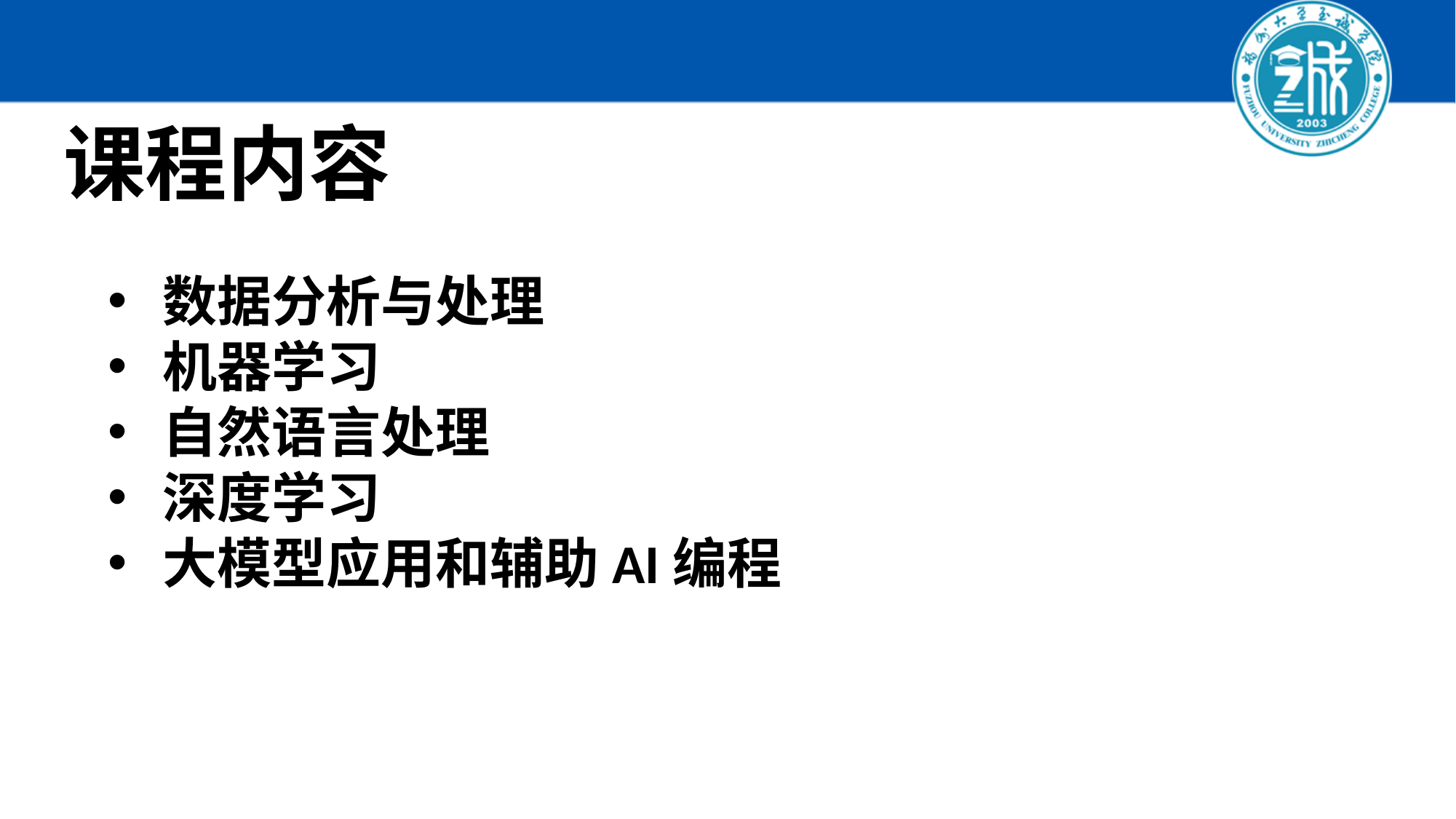

课程内容
数据分析与处理
机器学习
自然语言处理
深度学习
大模型应用和辅助AI编程